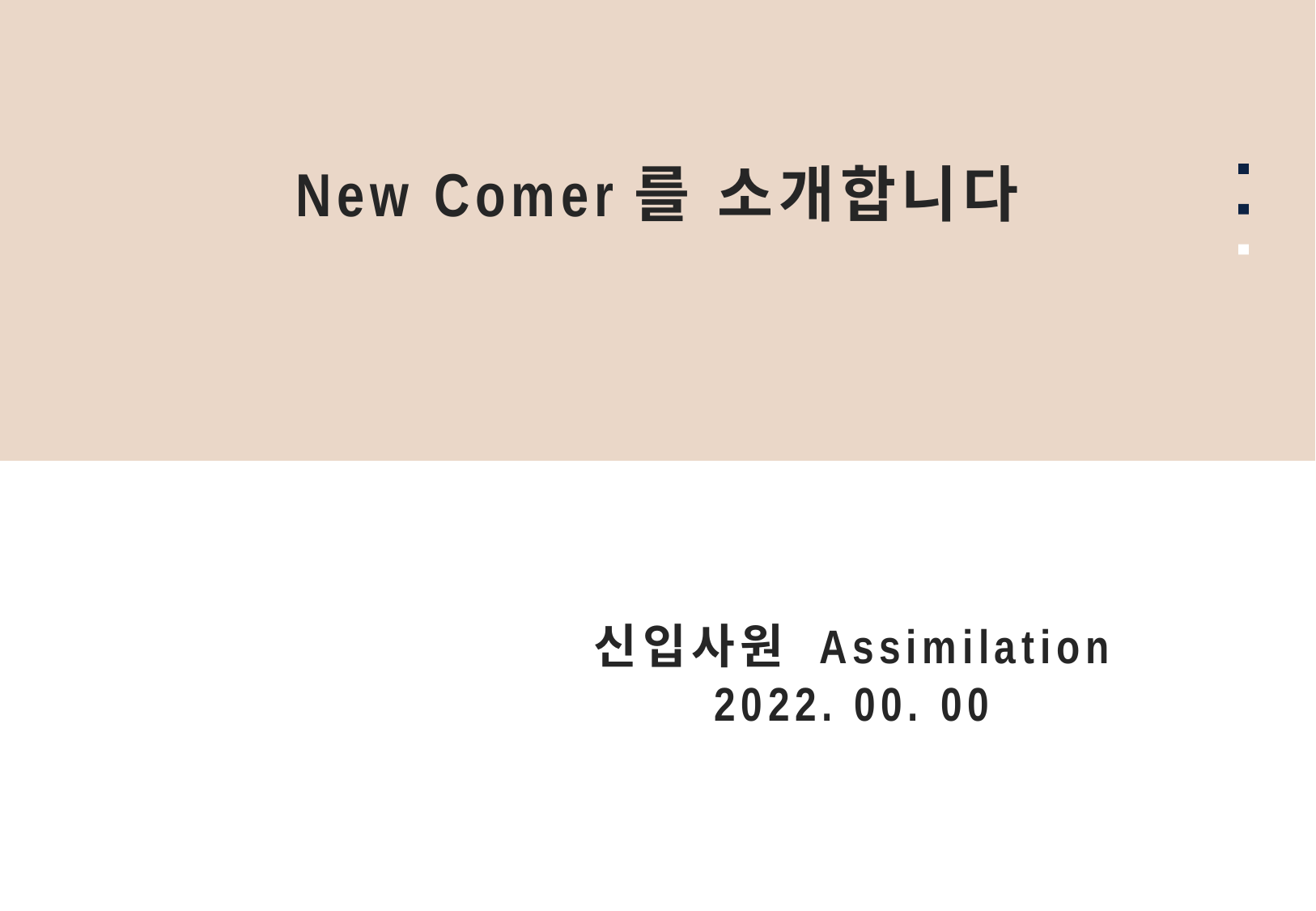

New Comer를 소개합니다

신입사원 Assimilation
2022. 00. 00